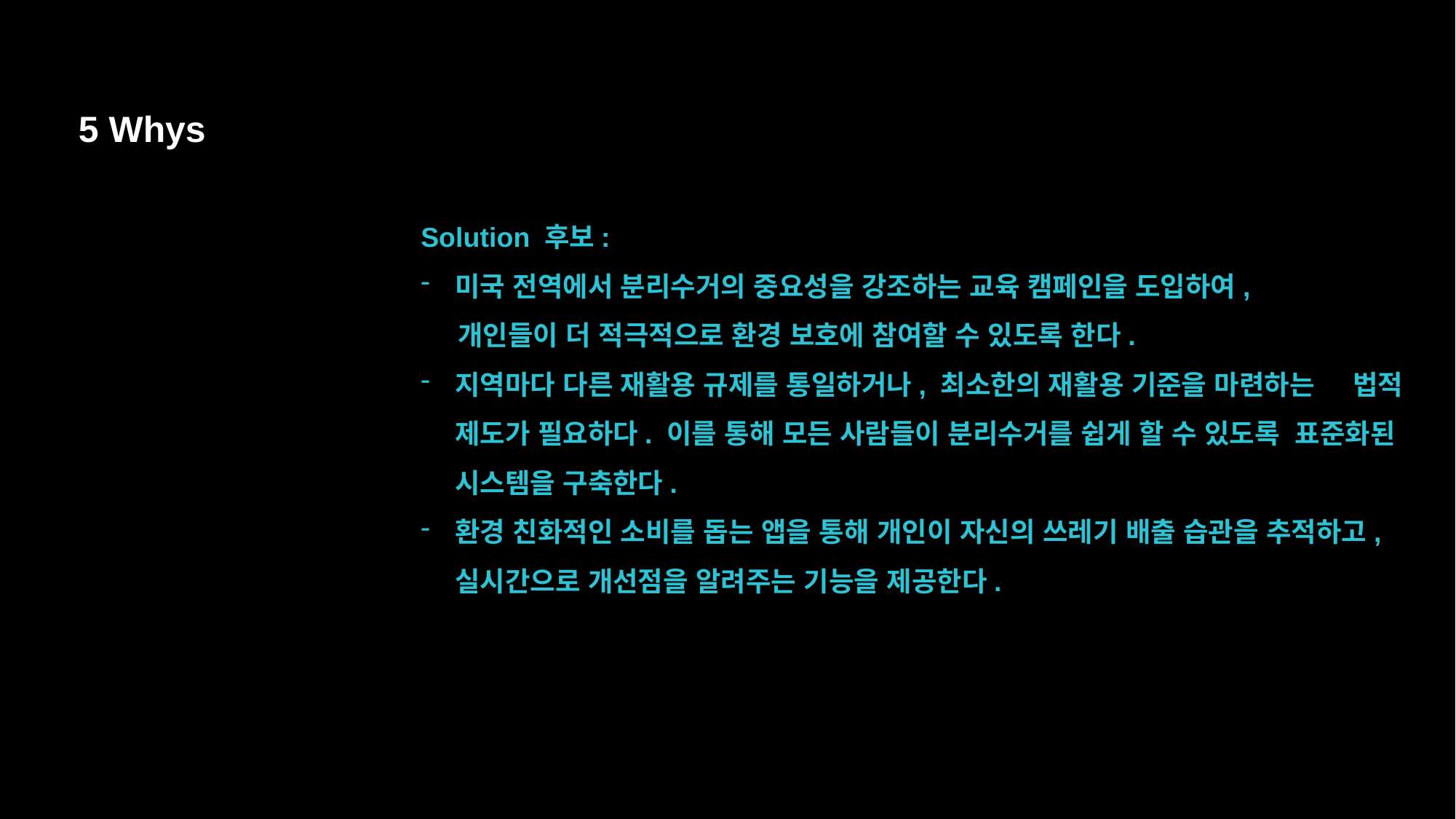

5 Whys
Solution 후보:
미국 전역에서 분리수거의 중요성을 강조하는 교육 캠페인을 도입하여,
    개인들이 더 적극적으로 환경 보호에 참여할 수 있도록 한다.
지역마다 다른 재활용 규제를 통일하거나, 최소한의 재활용 기준을 마련하는     법적 제도가 필요하다. 이를 통해 모든 사람들이 분리수거를 쉽게 할 수 있도록  표준화된 시스템을 구축한다.
환경 친화적인 소비를 돕는 앱을 통해 개인이 자신의 쓰레기 배출 습관을 추적하고,  실시간으로 개선점을 알려주는 기능을 제공한다.